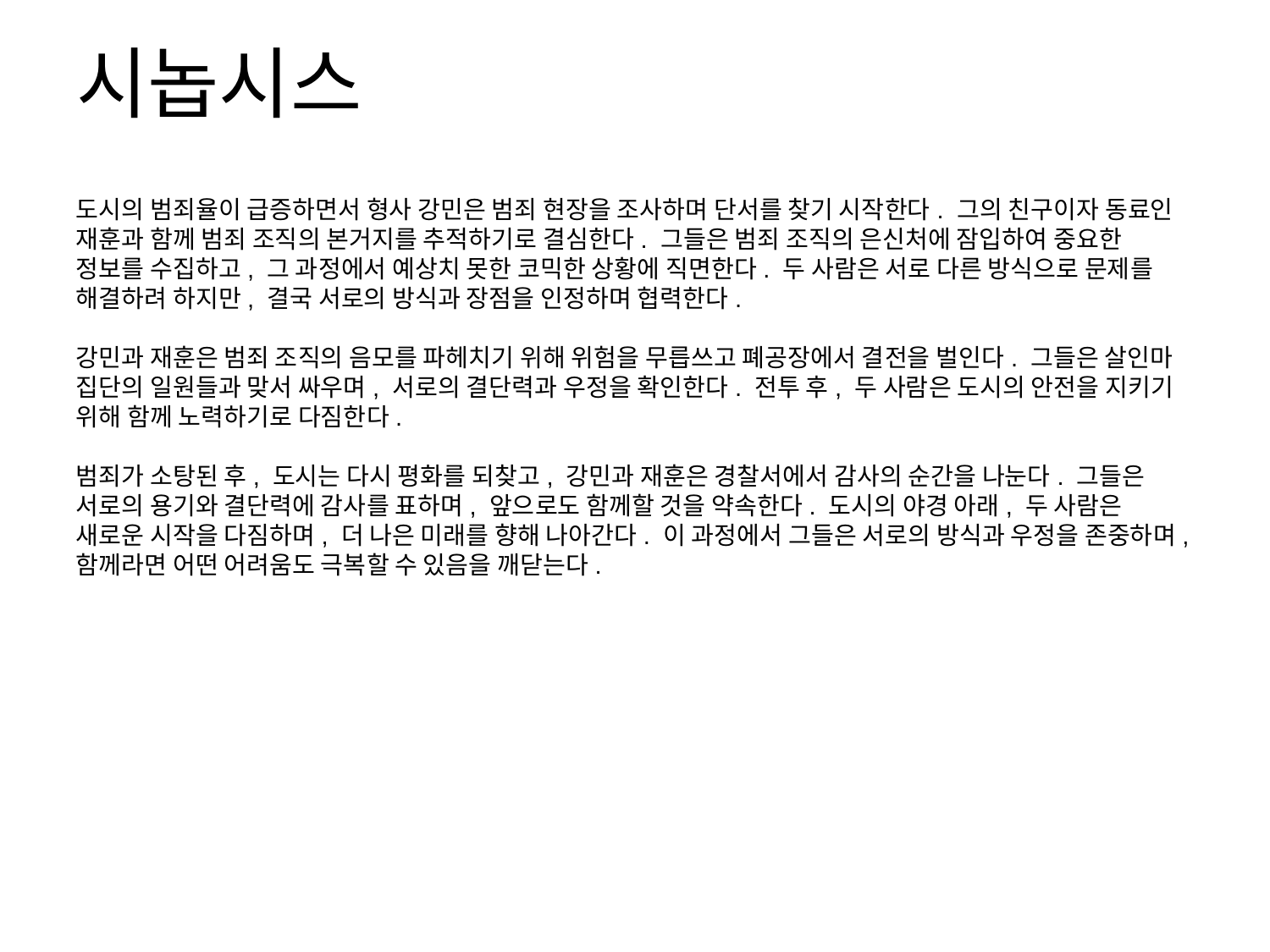

# 시놉시스

도시의 범죄율이 급증하면서 형사 강민은 범죄 현장을 조사하며 단서를 찾기 시작한다. 그의 친구이자 동료인 재훈과 함께 범죄 조직의 본거지를 추적하기로 결심한다. 그들은 범죄 조직의 은신처에 잠입하여 중요한 정보를 수집하고, 그 과정에서 예상치 못한 코믹한 상황에 직면한다. 두 사람은 서로 다른 방식으로 문제를 해결하려 하지만, 결국 서로의 방식과 장점을 인정하며 협력한다.
강민과 재훈은 범죄 조직의 음모를 파헤치기 위해 위험을 무릅쓰고 폐공장에서 결전을 벌인다. 그들은 살인마 집단의 일원들과 맞서 싸우며, 서로의 결단력과 우정을 확인한다. 전투 후, 두 사람은 도시의 안전을 지키기 위해 함께 노력하기로 다짐한다.
범죄가 소탕된 후, 도시는 다시 평화를 되찾고, 강민과 재훈은 경찰서에서 감사의 순간을 나눈다. 그들은 서로의 용기와 결단력에 감사를 표하며, 앞으로도 함께할 것을 약속한다. 도시의 야경 아래, 두 사람은 새로운 시작을 다짐하며, 더 나은 미래를 향해 나아간다. 이 과정에서 그들은 서로의 방식과 우정을 존중하며, 함께라면 어떤 어려움도 극복할 수 있음을 깨닫는다.